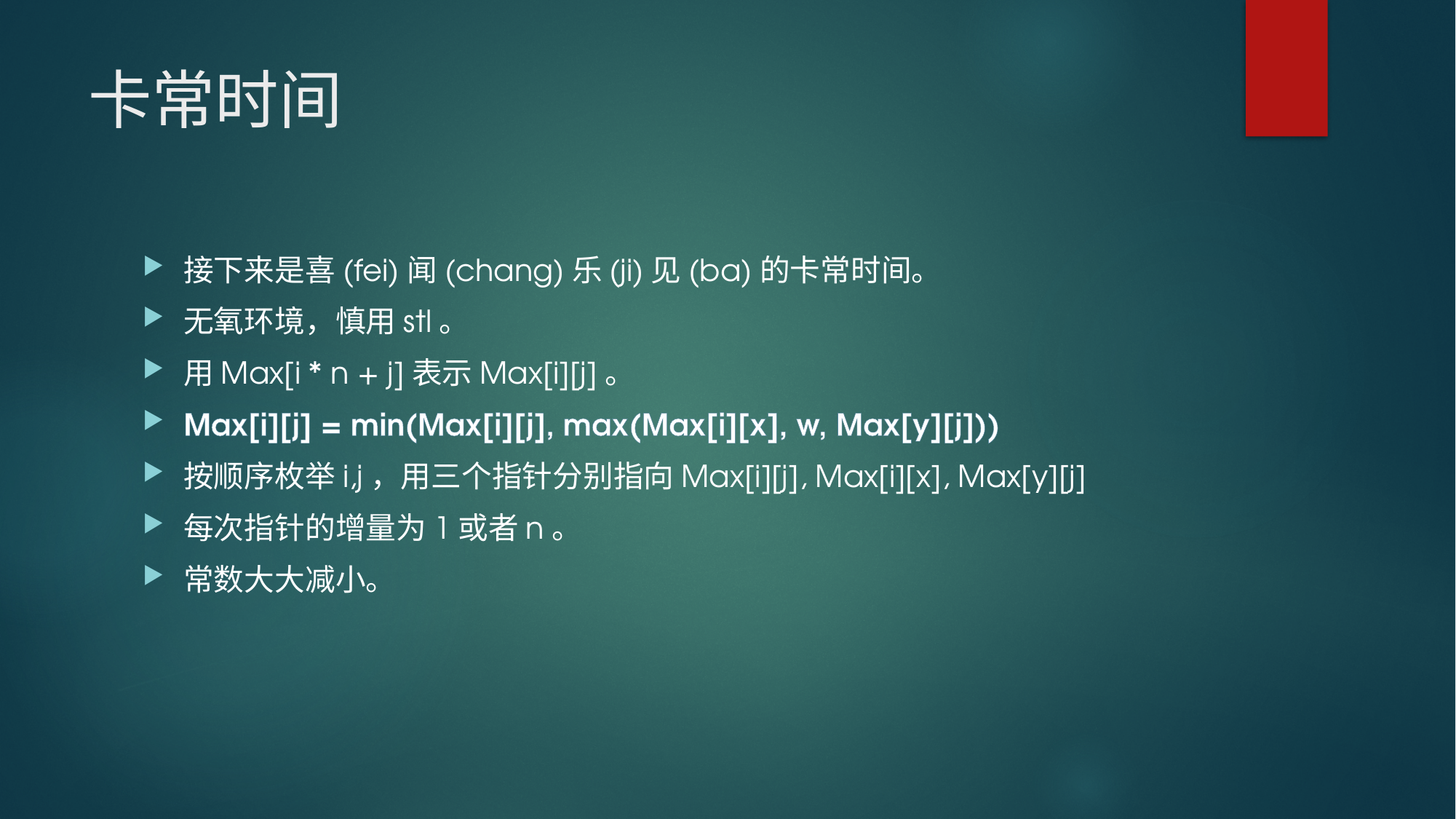

# 卡常时间
接下来是喜(fei)闻(chang)乐(ji)见(ba)的卡常时间。
无氧环境，慎用stl。
用Max[i * n + j]表示Max[i][j]。
Max[i][j] = min(Max[i][j], max(Max[i][x], w, Max[y][j]))
按顺序枚举i,j，用三个指针分别指向Max[i][j], Max[i][x], Max[y][j]
每次指针的增量为1或者n。
常数大大减小。